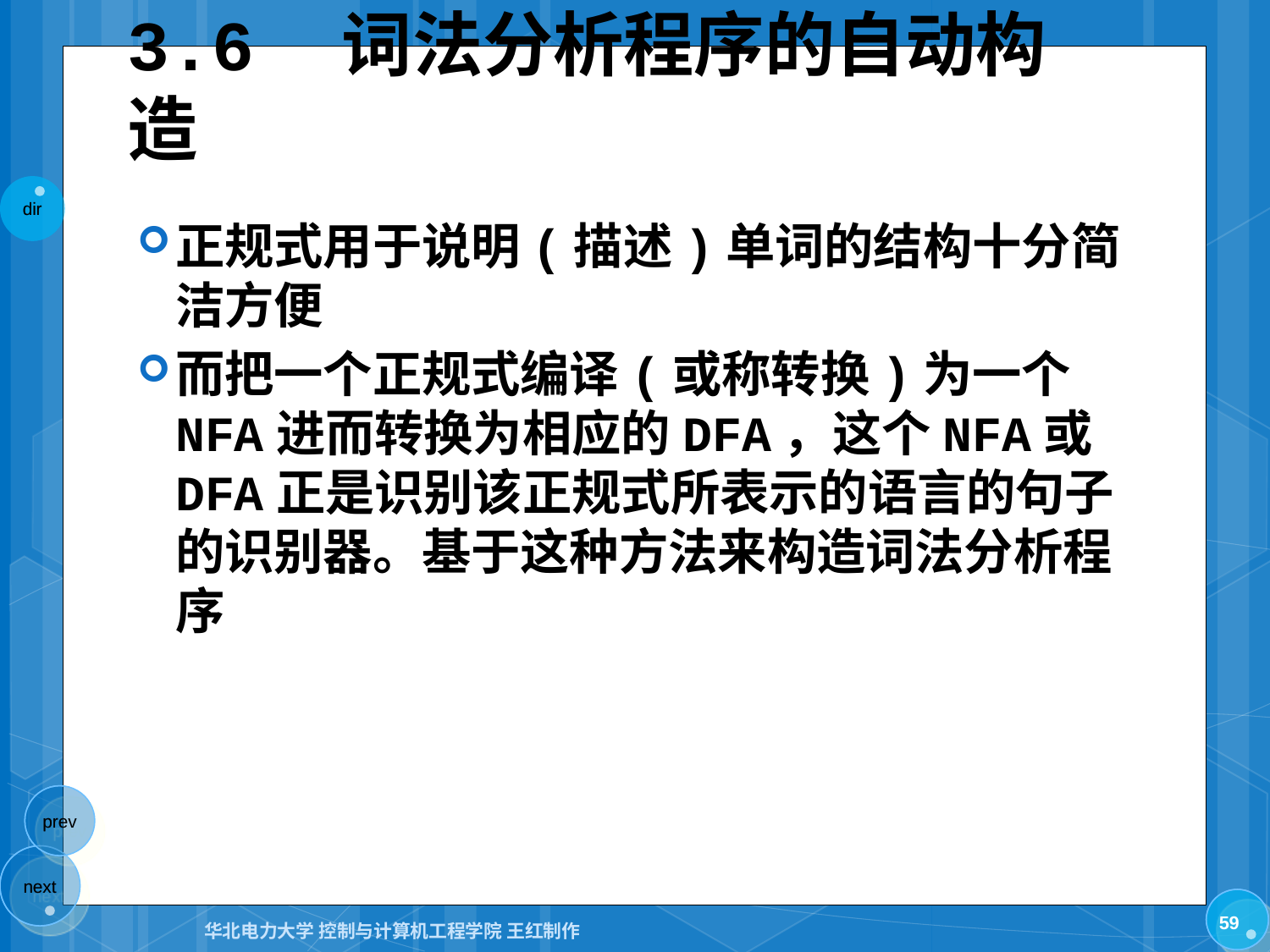

# 3.6　词法分析程序的自动构造
正规式用于说明(描述)单词的结构十分简洁方便
而把一个正规式编译(或称转换)为一个NFA进而转换为相应的DFA，这个NFA或DFA正是识别该正规式所表示的语言的句子的识别器。基于这种方法来构造词法分析程序
59
华北电力大学 控制与计算机工程学院 王红制作